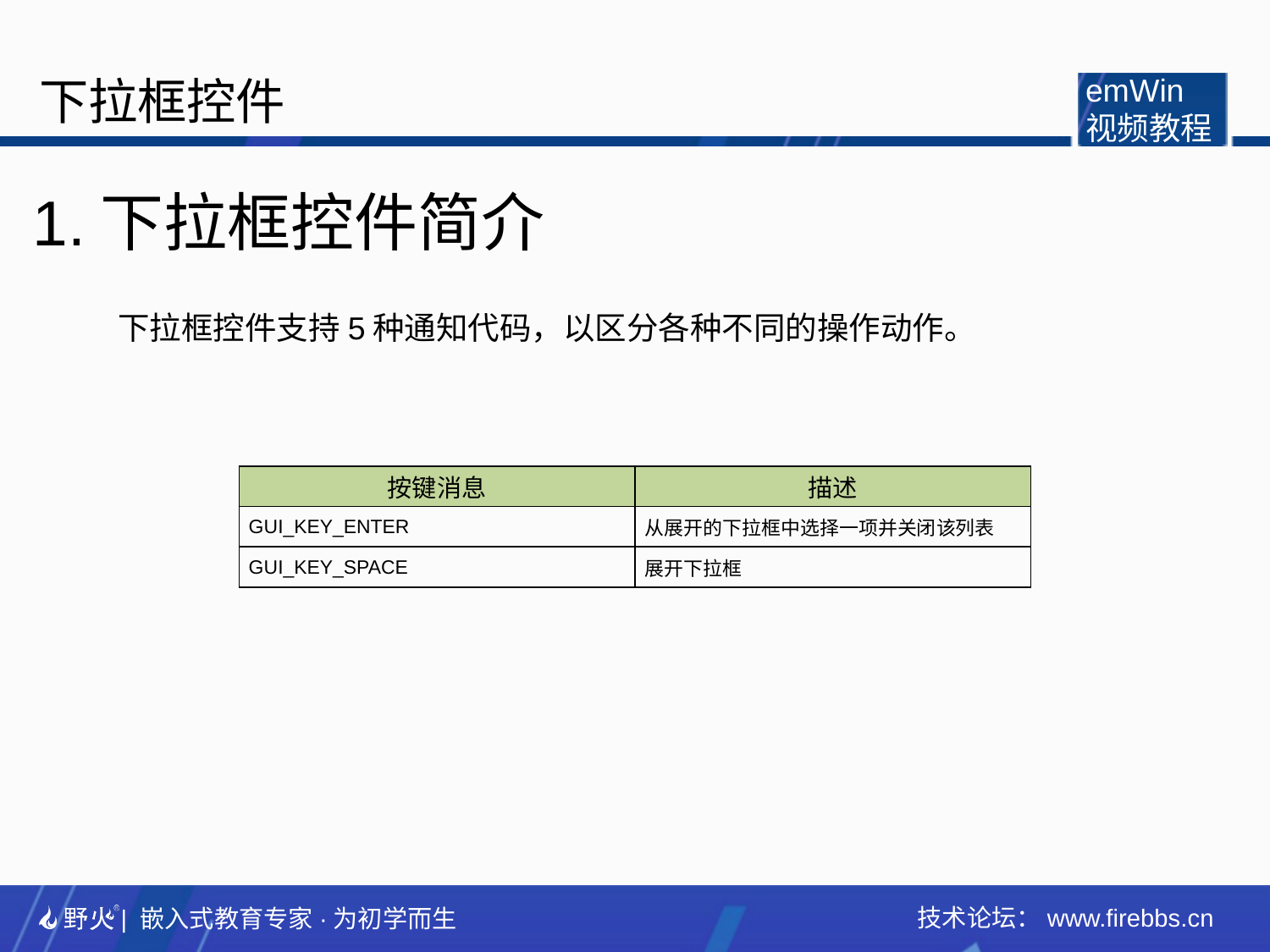

下拉框控件
emWin
视频教程
1.下拉框控件简介
下拉框控件支持5种通知代码，以区分各种不同的操作动作。
| 按键消息 | 描述 |
| --- | --- |
| GUI\_KEY\_ENTER | 从展开的下拉框中选择一项并关闭该列表 |
| GUI\_KEY\_SPACE | 展开下拉框 |